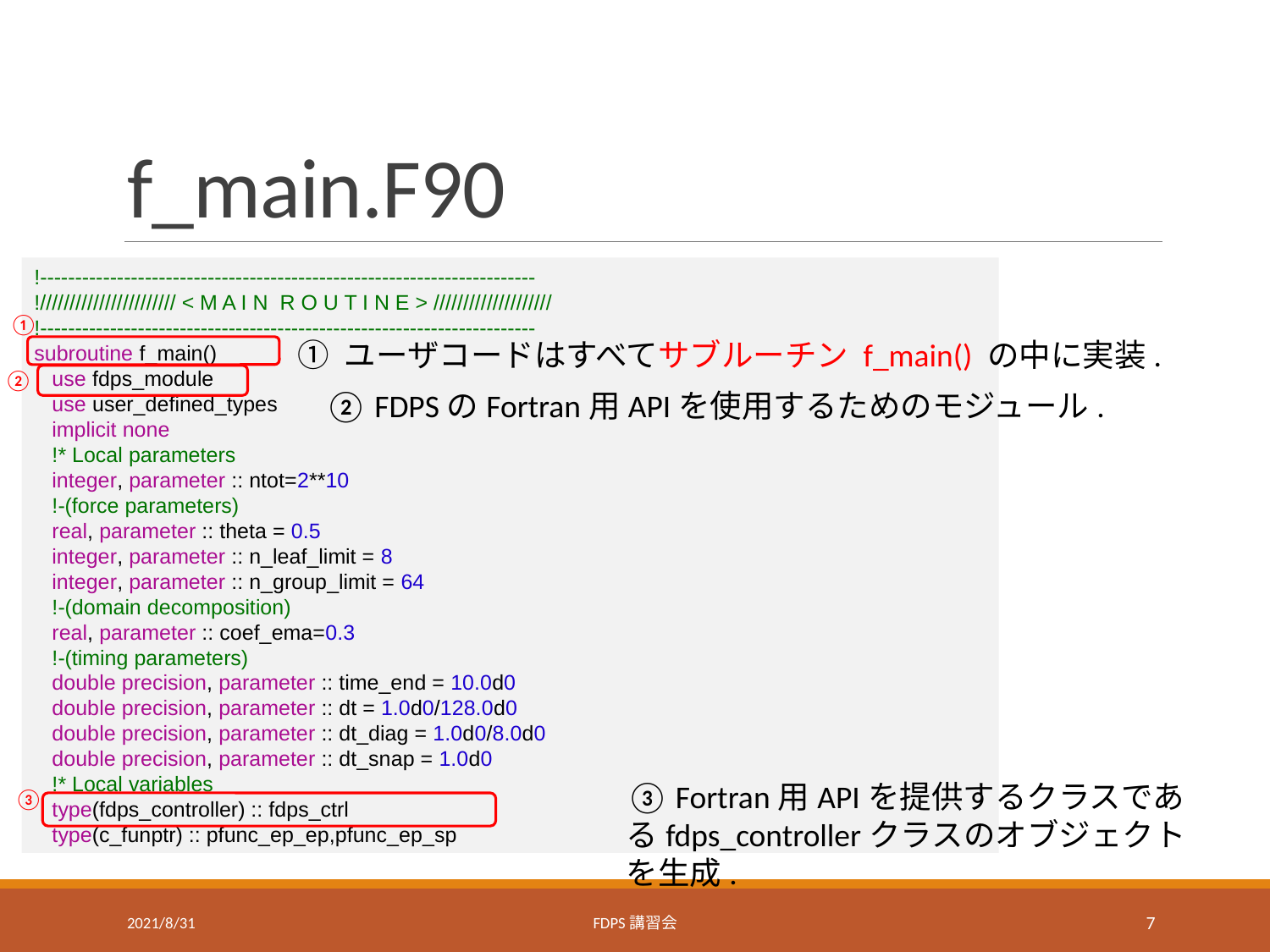

# f_main.F90
!-----------------------------------------------------------------------
!/////////////////////// < M A I N  R O U T I N E > ////////////////////
!-----------------------------------------------------------------------
subroutine f_main()
   use fdps_module
   use user_defined_types
   implicit none
   !* Local parameters
   integer, parameter :: ntot=2**10
   !-(force parameters)
   real, parameter :: theta = 0.5
   integer, parameter :: n_leaf_limit = 8
   integer, parameter :: n_group_limit = 64
   !-(domain decomposition)
   real, parameter :: coef_ema=0.3
   !-(timing parameters)
   double precision, parameter :: time_end = 10.0d0
   double precision, parameter :: dt = 1.0d0/128.0d0
   double precision, parameter :: dt_diag = 1.0d0/8.0d0
   double precision, parameter :: dt_snap = 1.0d0
   !* Local variables
   type(fdps_controller) :: fdps_ctrl
   type(c_funptr) :: pfunc_ep_ep,pfunc_ep_sp
①
① ユーザコードはすべてサブルーチン f_main() の中に実装.

②

② FDPSのFortran用APIを使用するためのモジュール.
③ Fortran用APIを提供するクラスであるfdps_controllerクラスのオブジェクトを生成.
③

2021/8/31
FDPS講習会
7